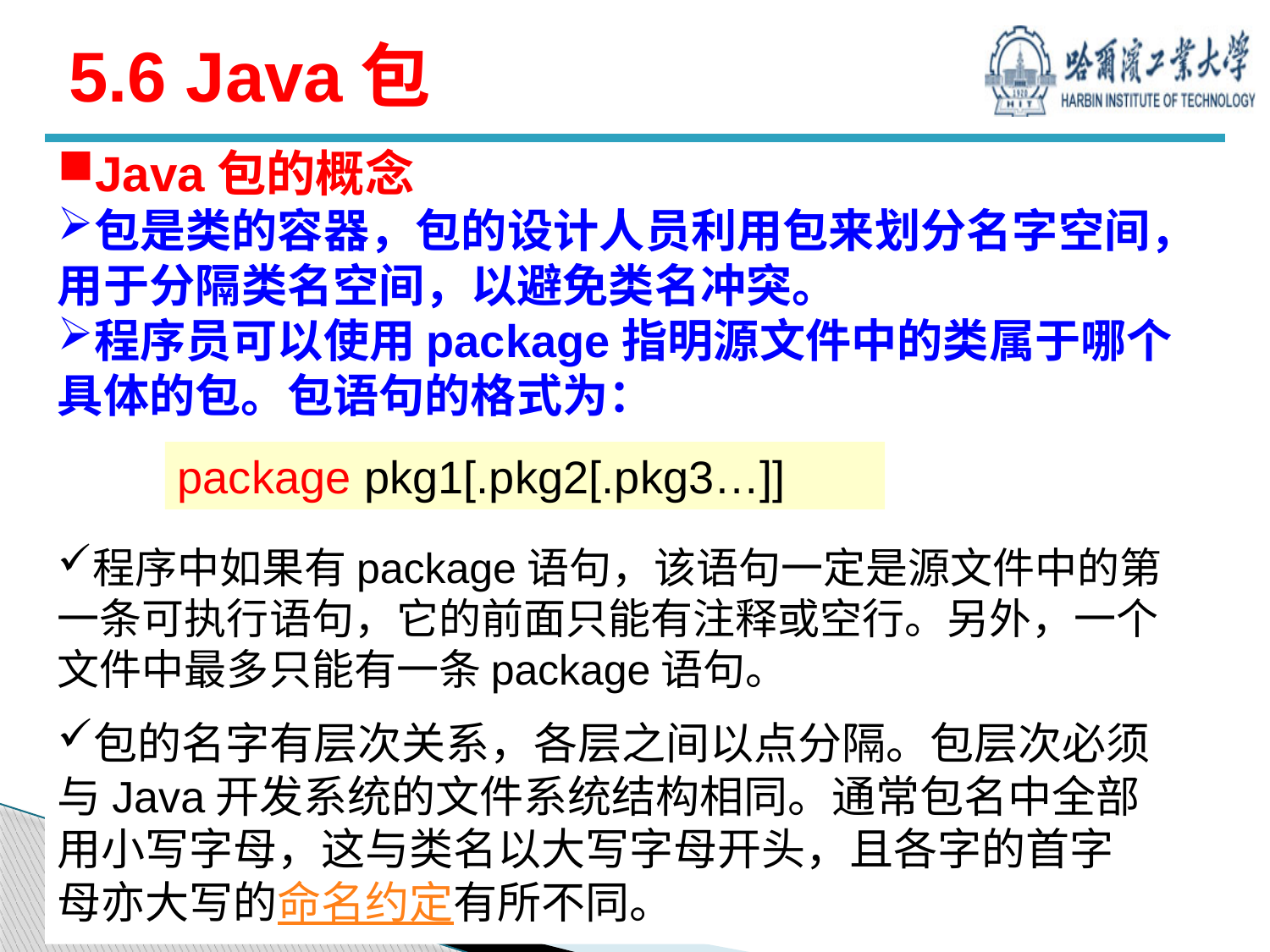

# 5.6 Java包
Java包的概念
包是类的容器，包的设计人员利用包来划分名字空间，用于分隔类名空间，以避免类名冲突。
程序员可以使用package指明源文件中的类属于哪个具体的包。包语句的格式为：
package pkg1[.pkg2[.pkg3…]]
程序中如果有package语句，该语句一定是源文件中的第一条可执行语句，它的前面只能有注释或空行。另外，一个文件中最多只能有一条package语句。
包的名字有层次关系，各层之间以点分隔。包层次必须与Java开发系统的文件系统结构相同。通常包名中全部用小写字母，这与类名以大写字母开头，且各字的首字母亦大写的命名约定有所不同。